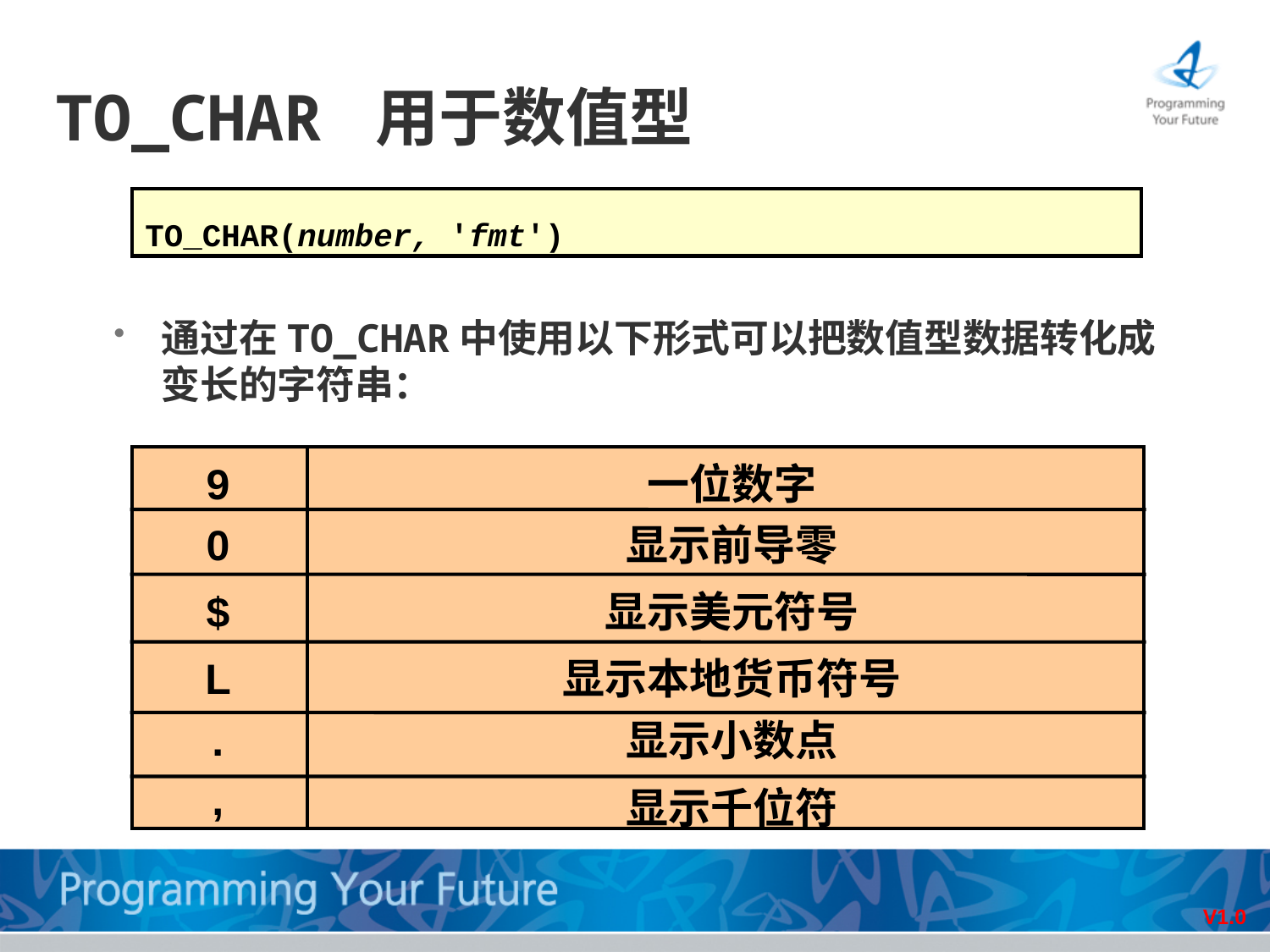

# TO_CHAR 用于数值型
TO_CHAR(number, 'fmt')
通过在TO_CHAR中使用以下形式可以把数值型数据转化成变长的字符串：

9
一位数字

0
显示前导零

$
显示美元符号

L
显示本地货币符号
.
显示小数点

,
显示千位符